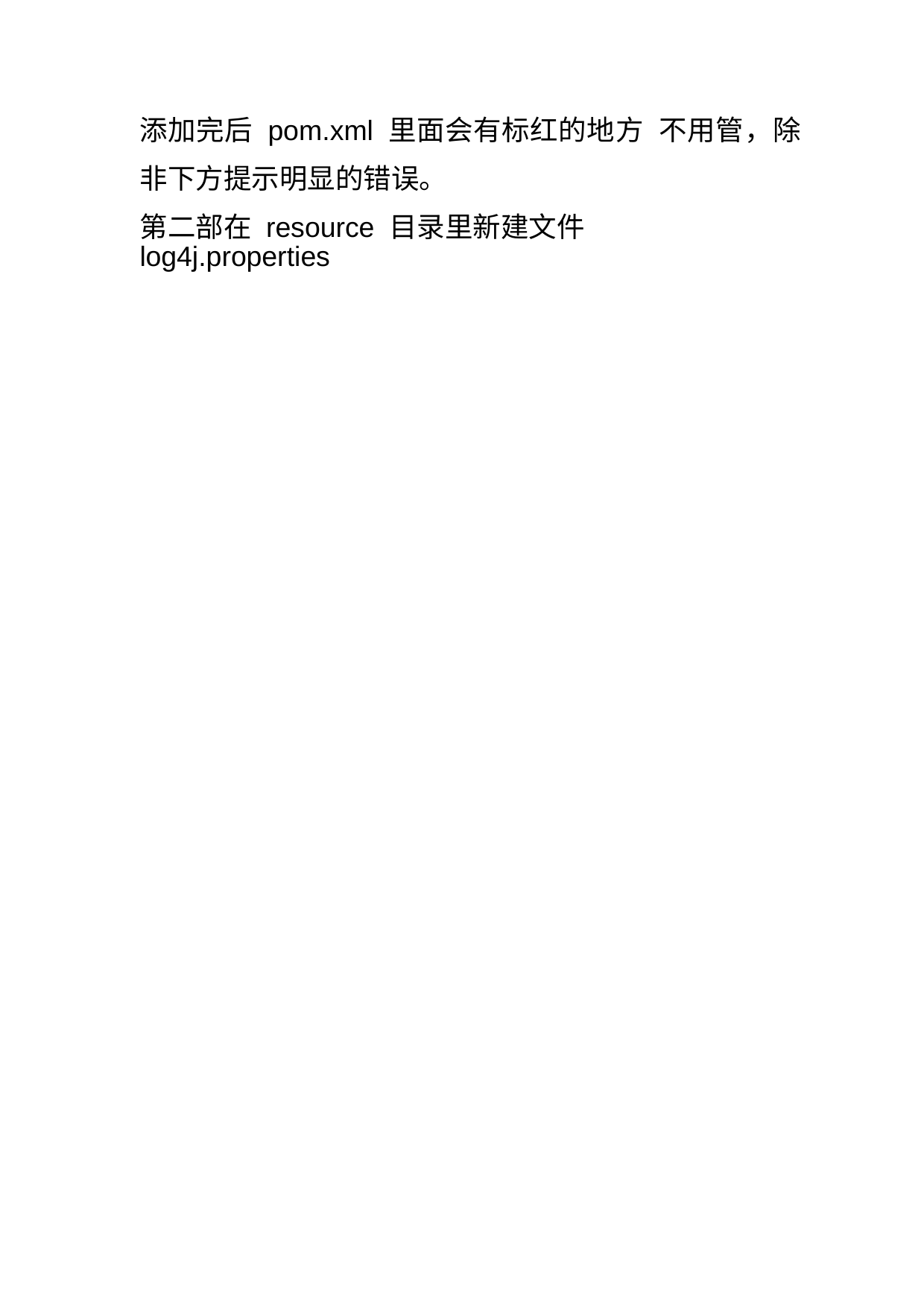

添加完后 pom.xml 里面会有标红的地方 不用管，除
非下方提示明显的错误。
第二部在 resource 目录里新建文件 log4j.properties